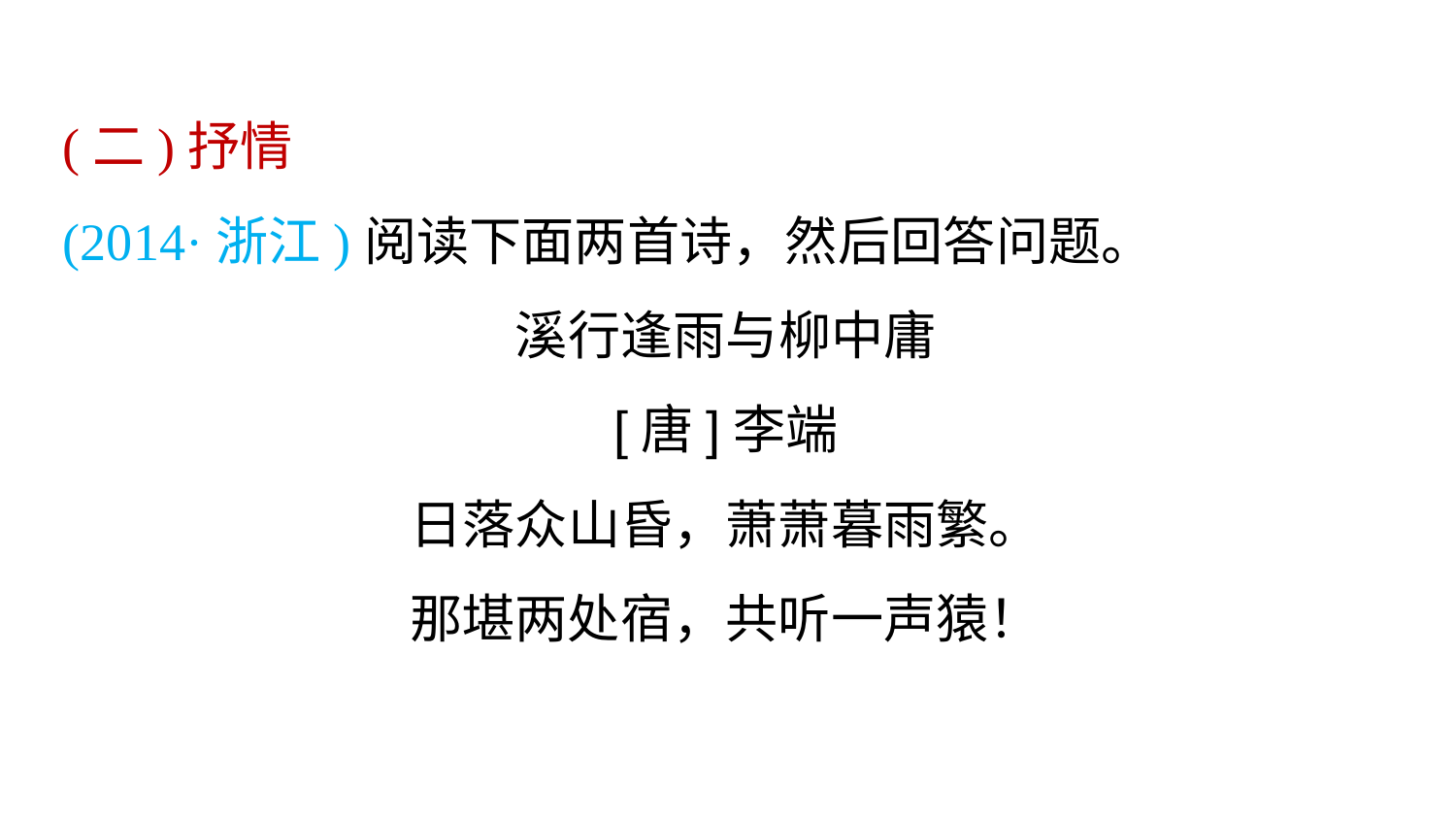

(二)抒情
(2014·浙江)阅读下面两首诗，然后回答问题。
溪行逢雨与柳中庸
[唐]李端
日落众山昏，萧萧暮雨繁。
那堪两处宿，共听一声猿！